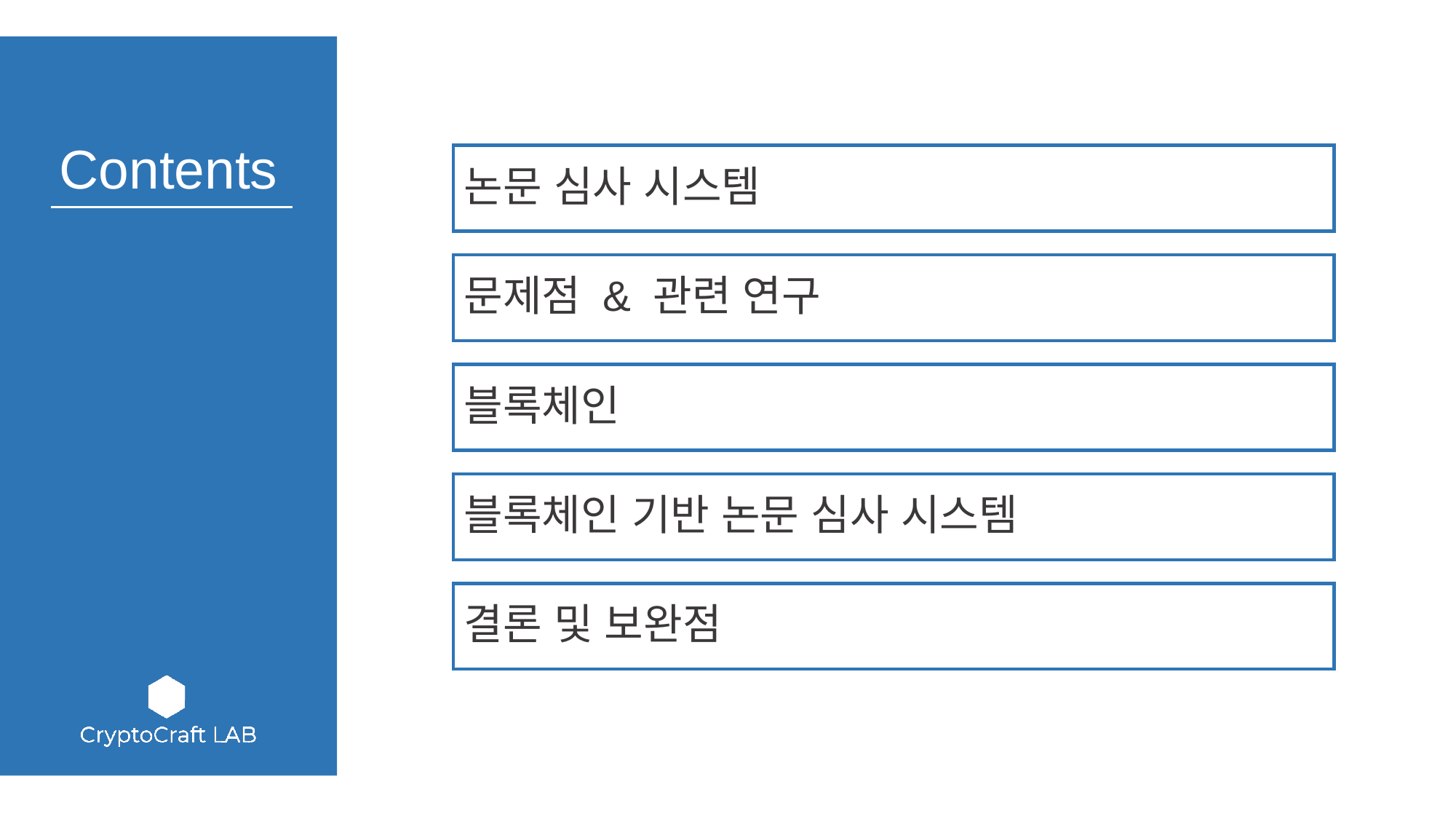

논문 심사 시스템
문제점 & 관련 연구
블록체인
블록체인 기반 논문 심사 시스템
결론 및 보완점